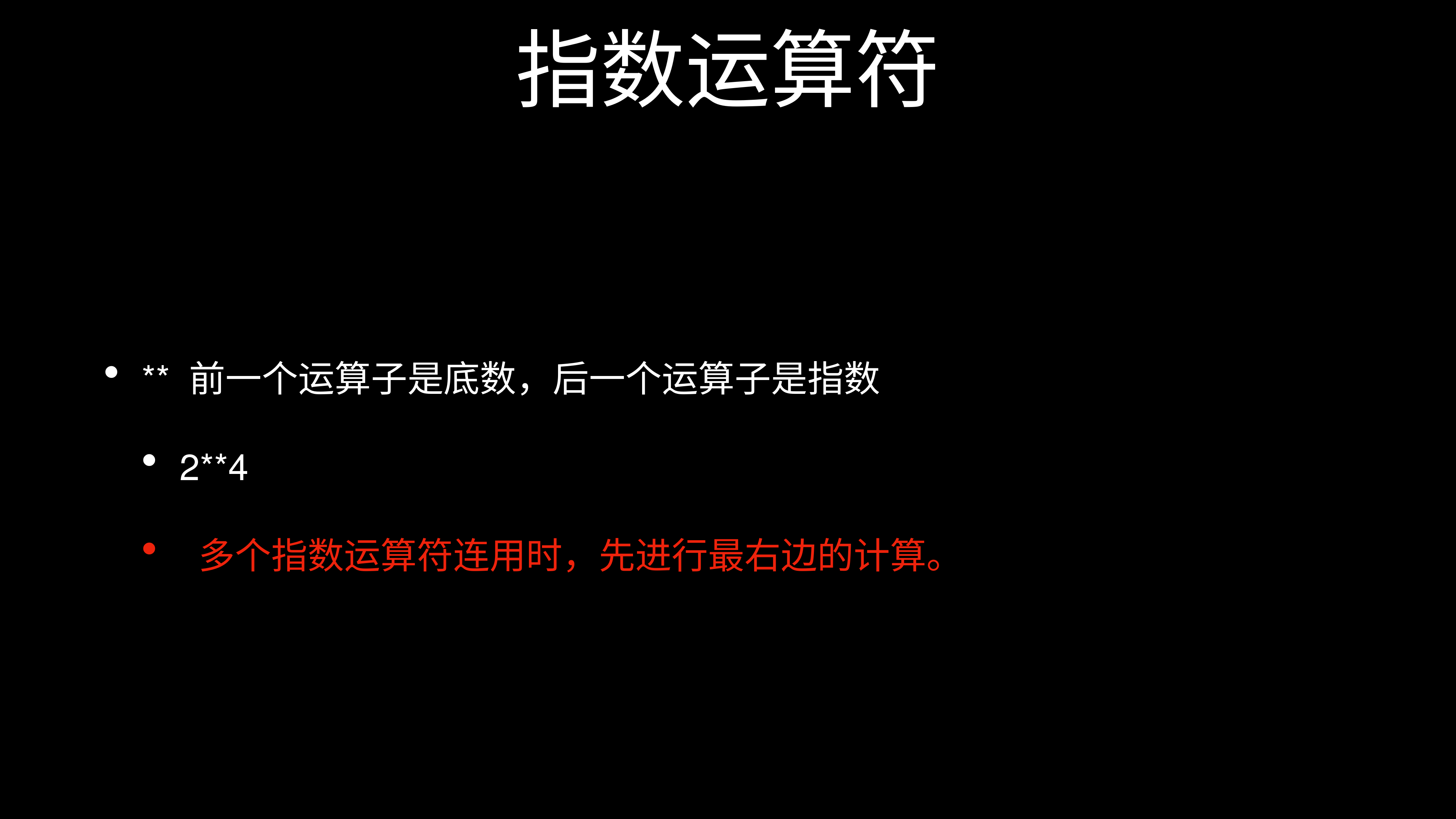

# 指数运算符
** 前一个运算子是底数，后一个运算子是指数
2**4
 多个指数运算符连用时，先进行最右边的计算。